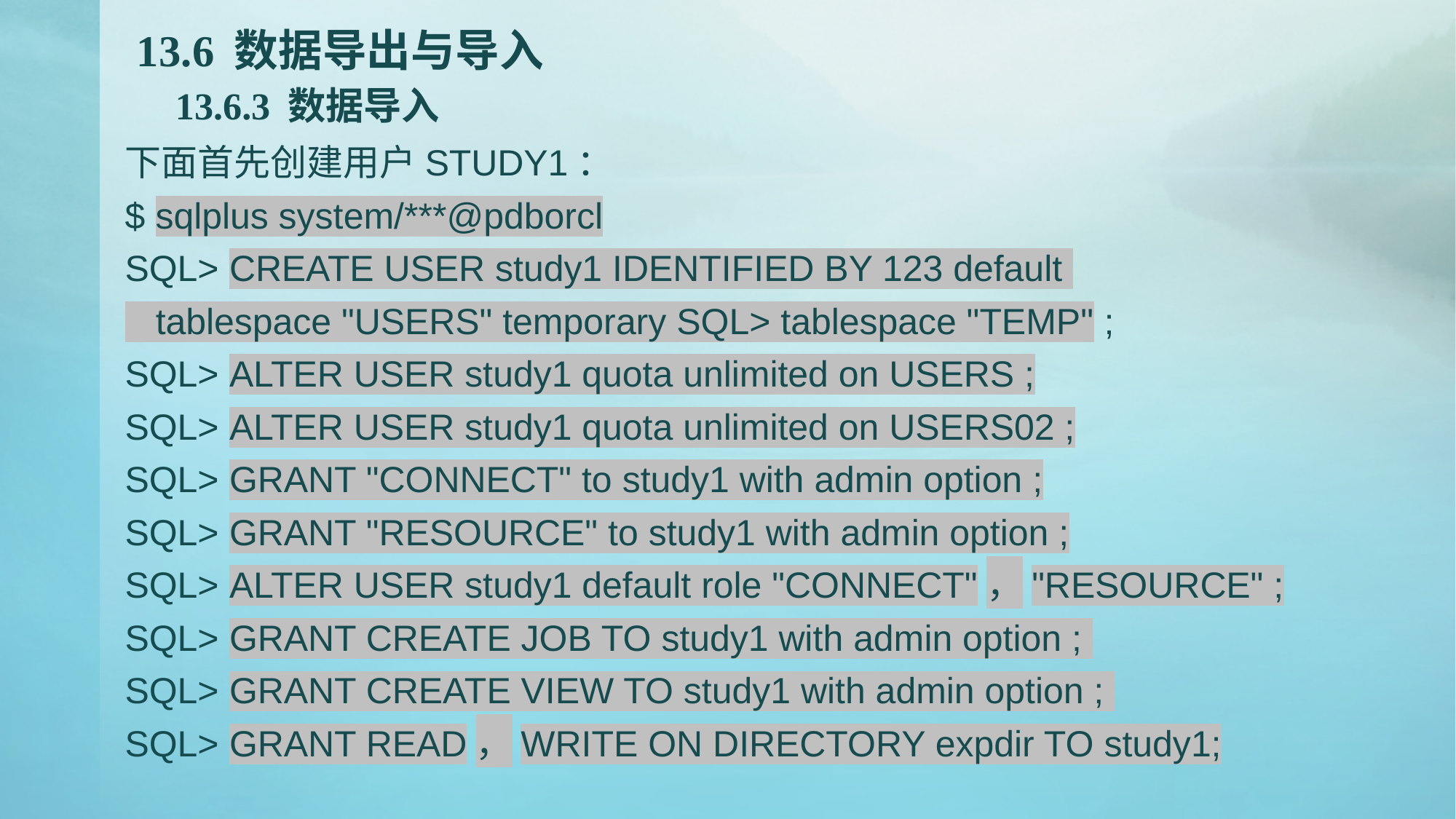

# 13.6 数据导出与导入 13.6.3 数据导入
下面首先创建用户STUDY1：
$ sqlplus system/***@pdborcl
SQL> CREATE USER study1 IDENTIFIED BY 123 default
   tablespace "USERS" temporary SQL> tablespace "TEMP" ;
SQL> ALTER USER study1 quota unlimited on USERS ;
SQL> ALTER USER study1 quota unlimited on USERS02 ;
SQL> GRANT "CONNECT" to study1 with admin option ;
SQL> GRANT "RESOURCE" to study1 with admin option ;
SQL> ALTER USER study1 default role "CONNECT"，"RESOURCE" ;
SQL> GRANT CREATE JOB TO study1 with admin option ;
SQL> GRANT CREATE VIEW TO study1 with admin option ;
SQL> GRANT READ，WRITE ON DIRECTORY expdir TO study1;